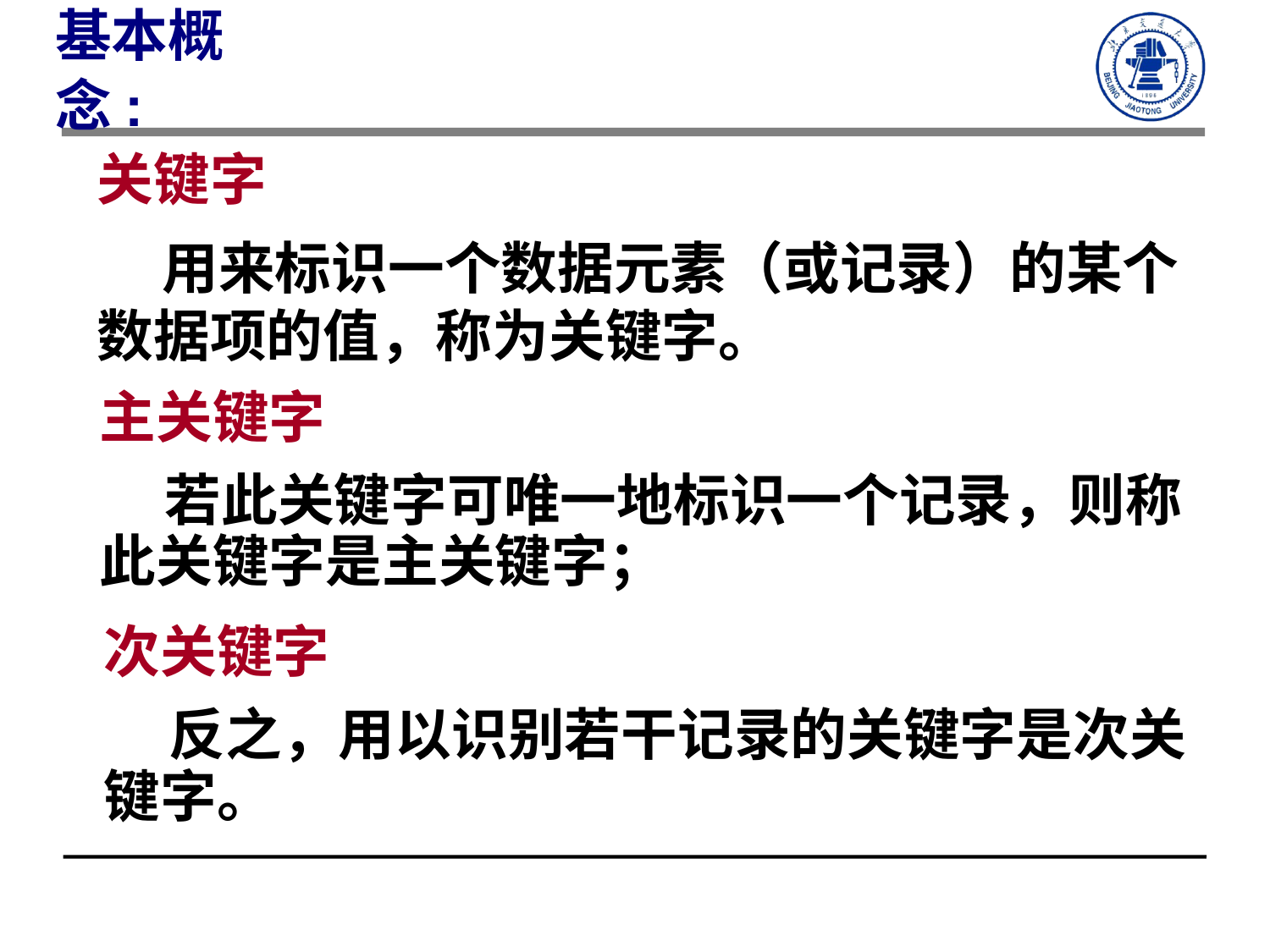

基本概念:
关键字
    用来标识一个数据元素（或记录）的某个数据项的值，称为关键字。
主关键字
    若此关键字可唯一地标识一个记录，则称此关键字是主关键字；
次关键字
    反之，用以识别若干记录的关键字是次关键字。